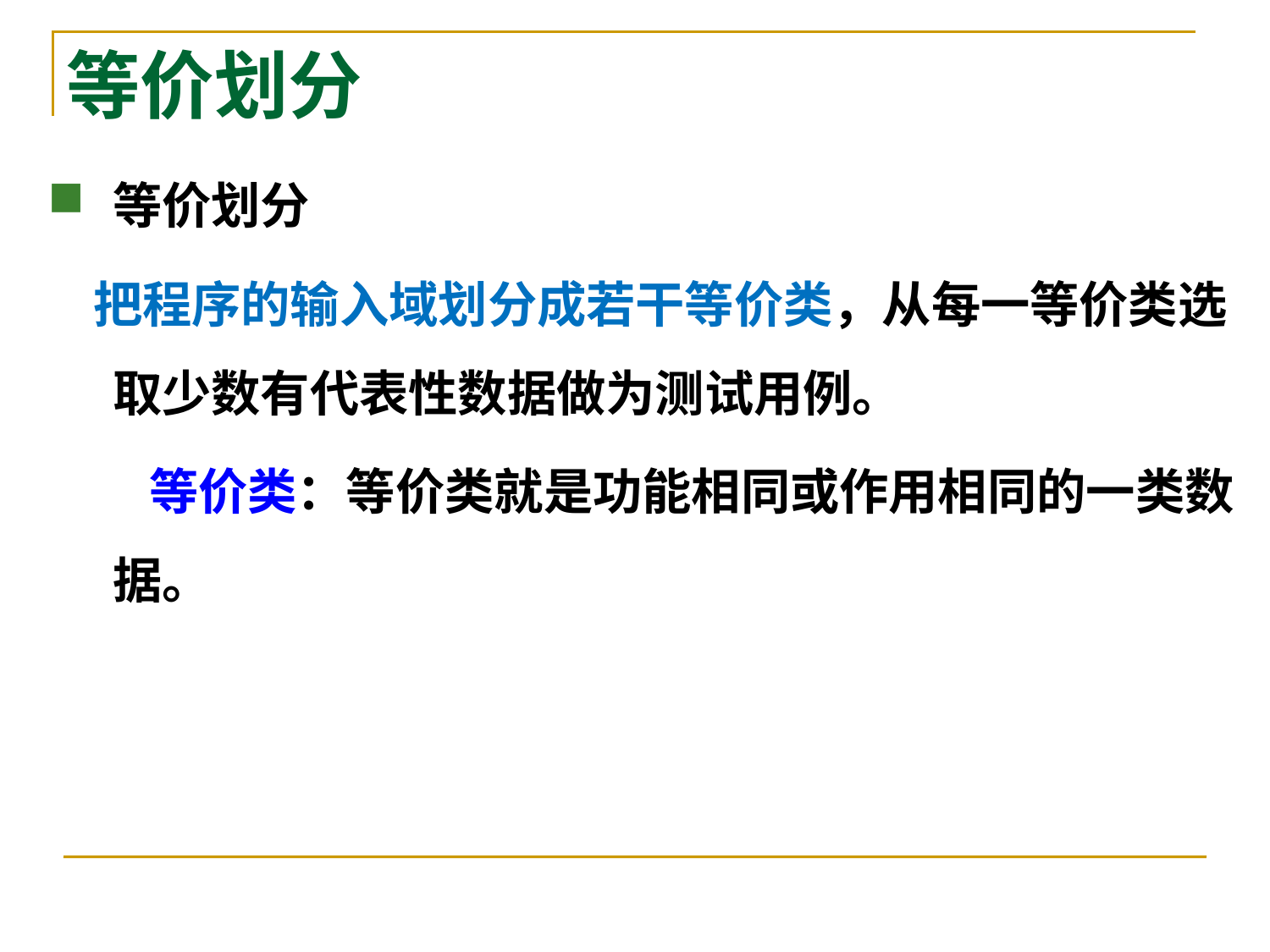

# 等价划分
等价划分
   把程序的输入域划分成若干等价类，从每一等价类选取少数有代表性数据做为测试用例。
        等价类：等价类就是功能相同或作用相同的一类数据。